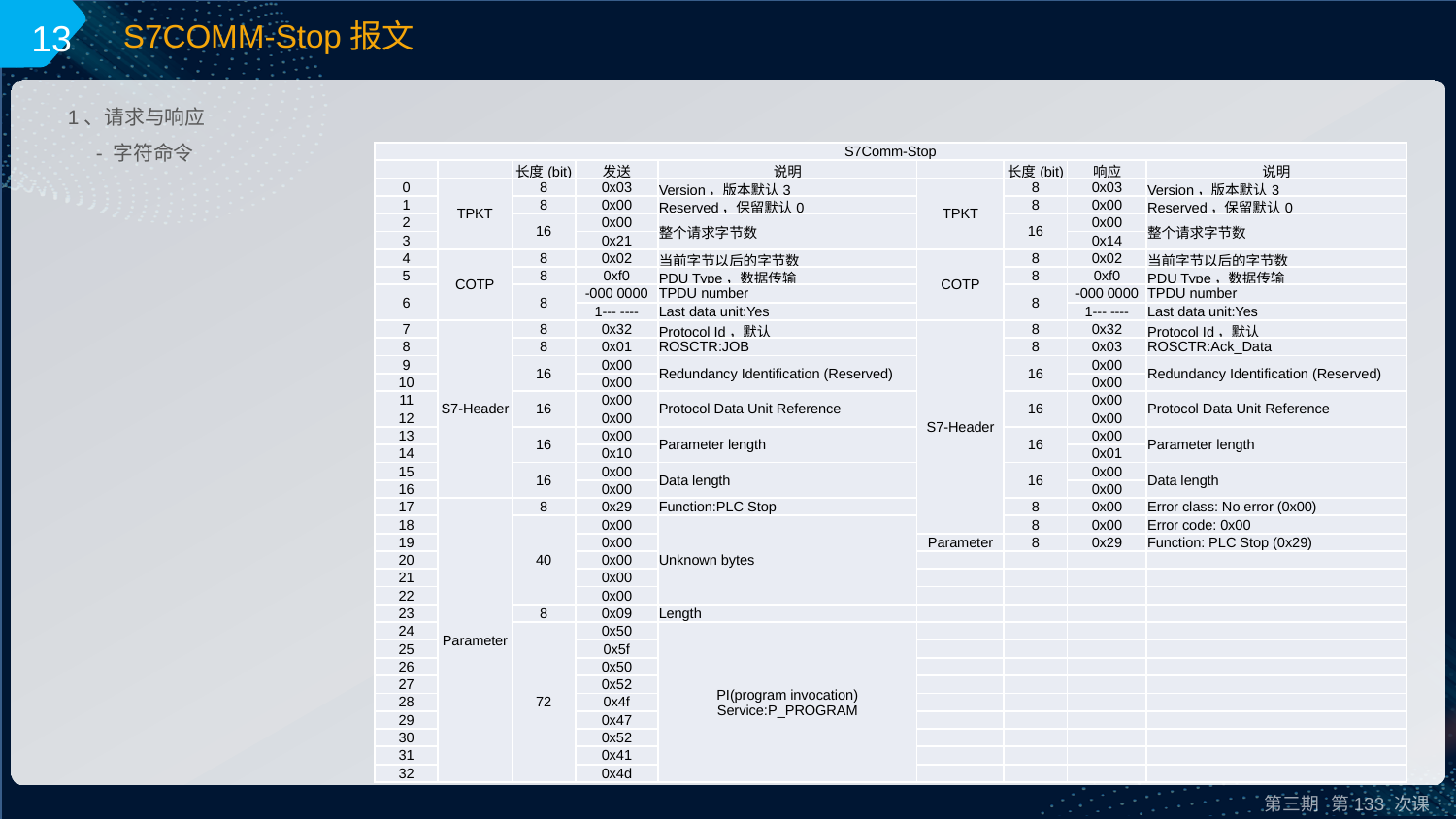

13
S7COMM-Stop报文
1、请求与响应
     - 字符命令
| S7Comm-Stop |  |  |  |  |  |  |  |  |
| --- | --- | --- | --- | --- | --- | --- | --- | --- |
|  |  | 长度(bit) | 发送 | 说明 |  | 长度(bit) | 响应 | 说明 |
| 0 | TPKT | 8 | 0x03 | Version，版本默认3 | TPKT | 8 | 0x03 | Version，版本默认3 |
| 1 |  | 8 | 0x00 | Reserved，保留默认0 |  | 8 | 0x00 | Reserved，保留默认0 |
| 2 |  | 16 | 0x00 | 整个请求字节数 |  | 16 | 0x00 | 整个请求字节数 |
| 3 |  |  | 0x21 |  |  |  | 0x14 |  |
| 4 | COTP | 8 | 0x02 | 当前字节以后的字节数 | COTP | 8 | 0x02 | 当前字节以后的字节数 |
| 5 |  | 8 | 0xf0 | PDU Type，数据传输 |  | 8 | 0xf0 | PDU Type，数据传输 |
| 6 |  | 8 | -000 0000 | TPDU number |  | 8 | -000 0000 | TPDU number |
|  |  |  | 1--- ---- | Last data unit:Yes |  |  | 1--- ---- | Last data unit:Yes |
| 7 | S7-Header | 8 | 0x32 | Protocol Id，默认 | S7-Header | 8 | 0x32 | Protocol Id，默认 |
| 8 |  | 8 | 0x01 | ROSCTR:JOB |  | 8 | 0x03 | ROSCTR:Ack\_Data |
| 9 |  | 16 | 0x00 | Redundancy Identification (Reserved) |  | 16 | 0x00 | Redundancy Identification (Reserved) |
| 10 |  |  | 0x00 |  |  |  | 0x00 |  |
| 11 |  | 16 | 0x00 | Protocol Data Unit Reference |  | 16 | 0x00 | Protocol Data Unit Reference |
| 12 |  |  | 0x00 |  |  |  | 0x00 |  |
| 13 |  | 16 | 0x00 | Parameter length |  | 16 | 0x00 | Parameter length |
| 14 |  |  | 0x10 |  |  |  | 0x01 |  |
| 15 |  | 16 | 0x00 | Data length |  | 16 | 0x00 | Data length |
| 16 |  |  | 0x00 |  |  |  | 0x00 |  |
| 17 | Parameter | 8 | 0x29 | Function:PLC Stop |  | 8 | 0x00 | Error class: No error (0x00) |
| 18 |  | 40 | 0x00 | Unknown bytes |  | 8 | 0x00 | Error code: 0x00 |
| 19 |  |  | 0x00 |  | Parameter | 8 | 0x29 | Function: PLC Stop (0x29) |
| 20 |  |  | 0x00 |  |  |  |  |  |
| 21 |  |  | 0x00 |  |  |  |  |  |
| 22 |  |  | 0x00 |  |  |  |  |  |
| 23 |  | 8 | 0x09 | Length |  |  |  |  |
| 24 |  | 72 | 0x50 | PI(program invocation) Service:P\_PROGRAM |  |  |  |  |
| 25 |  |  | 0x5f |  |  |  |  |  |
| 26 |  |  | 0x50 |  |  |  |  |  |
| 27 |  |  | 0x52 |  |  |  |  |  |
| 28 |  |  | 0x4f |  |  |  |  |  |
| 29 |  |  | 0x47 |  |  |  |  |  |
| 30 |  |  | 0x52 |  |  |  |  |  |
| 31 |  |  | 0x41 |  |  |  |  |  |
| 32 |  |  | 0x4d |  |  |  |  |  |